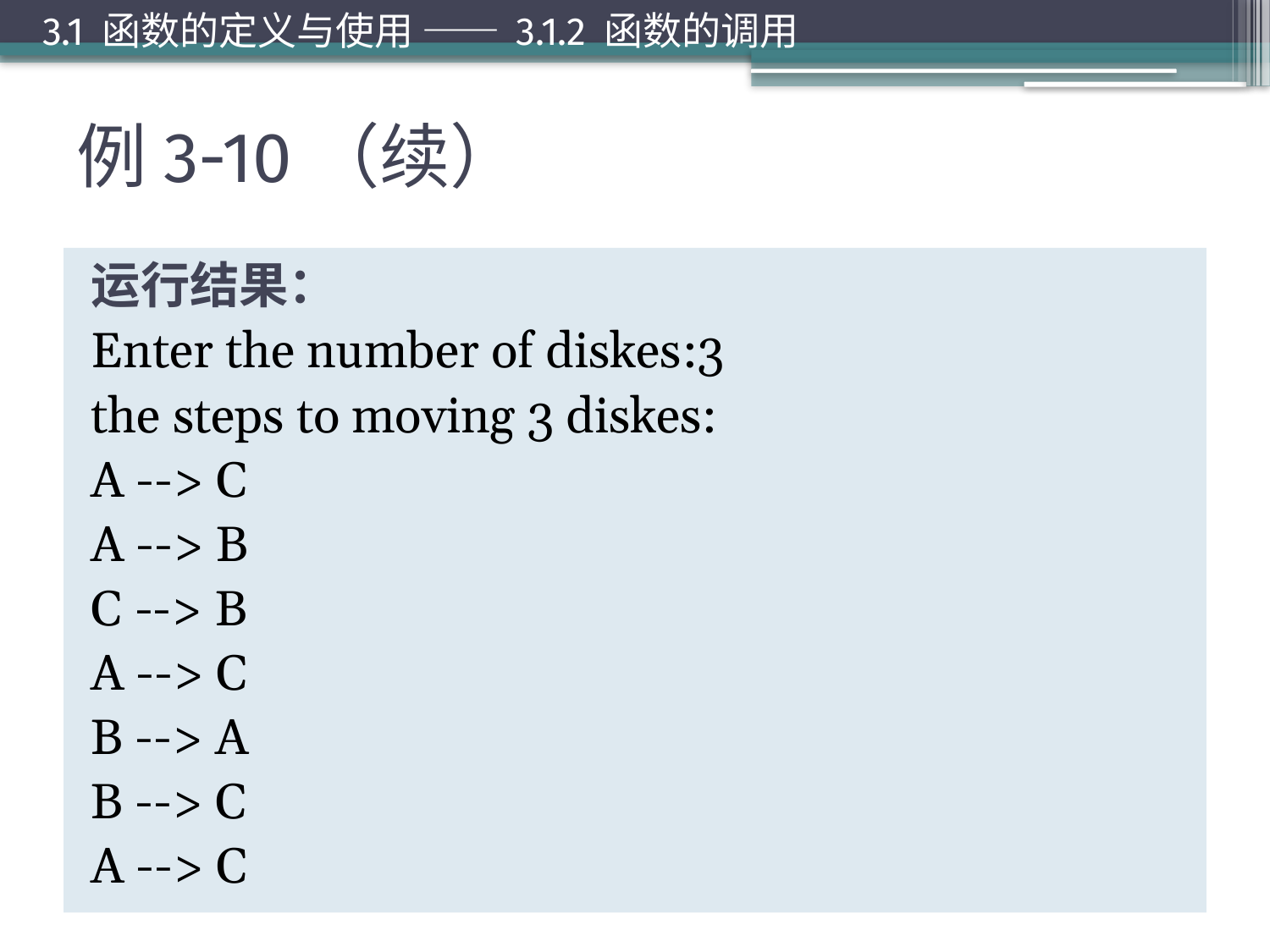

3.1 函数的定义与使用 —— 3.1.2 函数的调用
# 例3-10（续）
运行结果：
Enter the number of diskes:3
the steps to moving 3 diskes:
A --> C
A --> B
C --> B
A --> C
B --> A
B --> C
A --> C